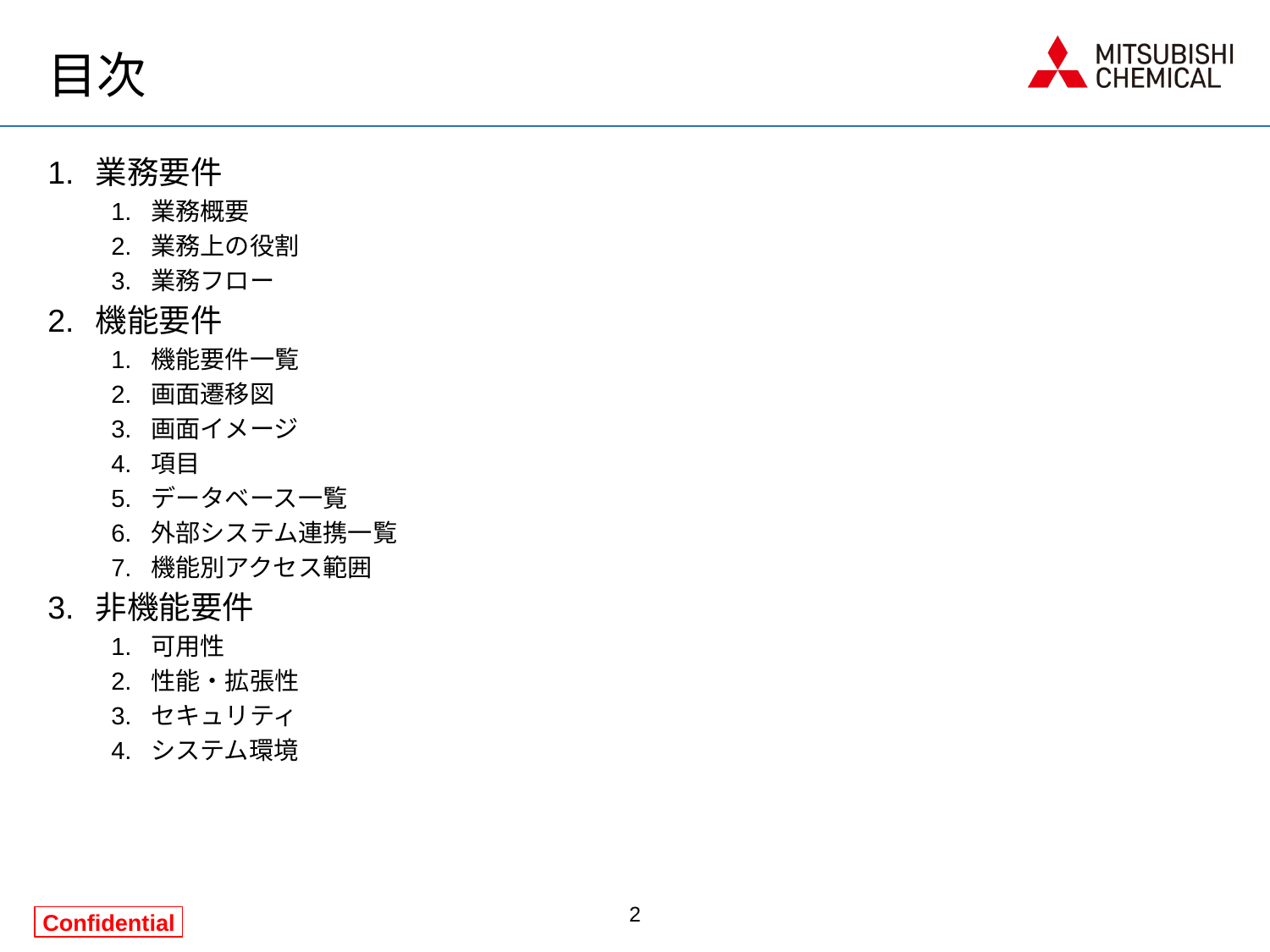

# 目次
業務要件
業務概要
業務上の役割
業務フロー
機能要件
機能要件一覧
画面遷移図
画面イメージ
項目
データベース一覧
外部システム連携一覧
機能別アクセス範囲
非機能要件
可用性
性能・拡張性
セキュリティ
システム環境
2